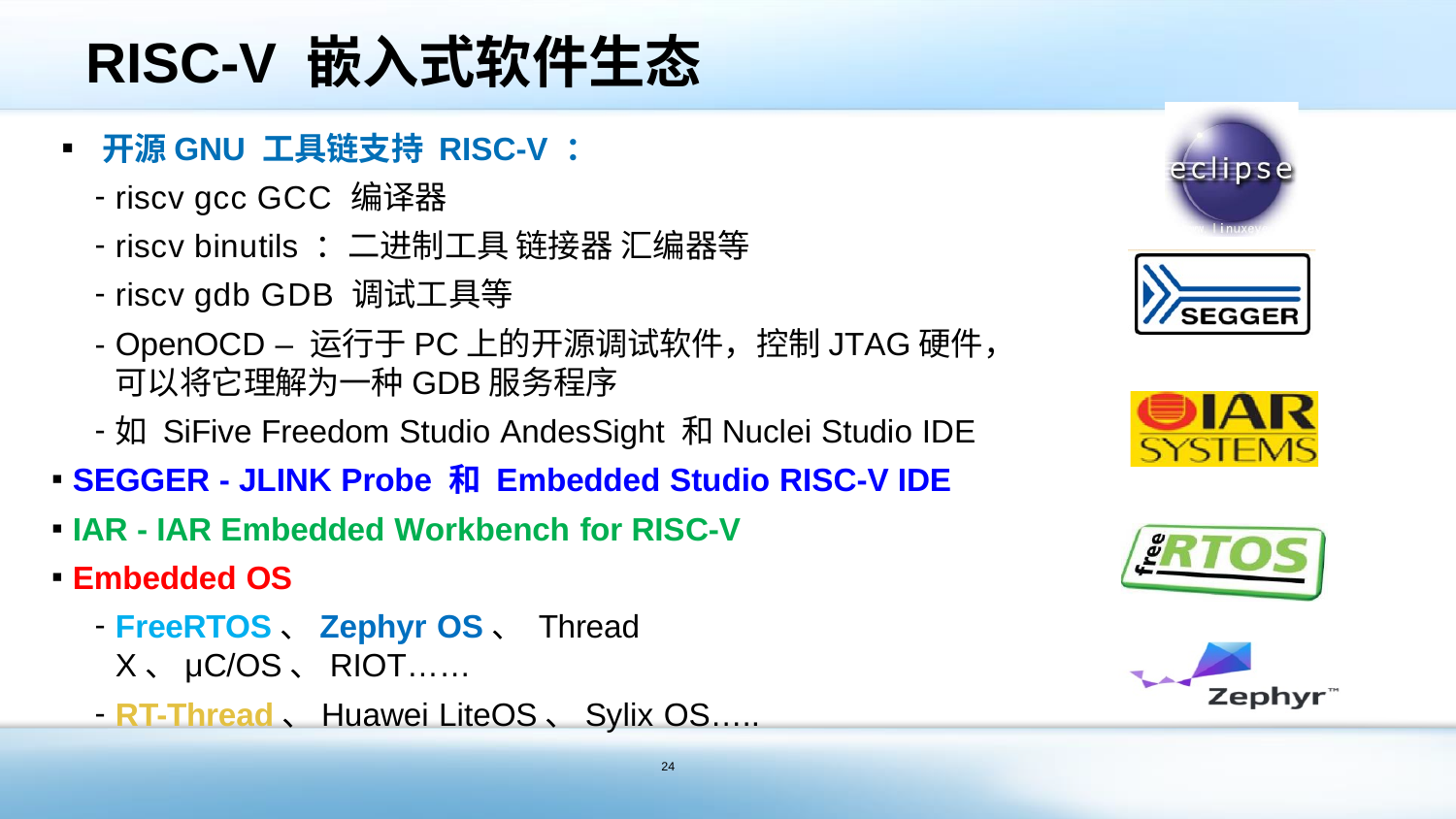

# RISC-V 嵌入式软件生态

▪ 开源GNU 工具链支持 RISC-V ：
riscv gcc GCC 编译器
riscv binutils ：二进制工具 链接器 汇编器等
riscv gdb GDB 调试工具等
- OpenOCD – 运行于PC上的开源调试软件，控制JTAG硬件，
可以将它理解为一种GDB服务程序
如 SiFive Freedom Studio AndesSight 和Nuclei Studio IDE
SEGGER - JLINK Probe 和 Embedded Studio RISC-V IDE
IAR - IAR Embedded Workbench for RISC-V
Embedded OS
FreeRTOS、Zephyr OS、 Thread X、μC/OS、RIOT……
RT-Thread、Huawei LiteOS、Sylix OS…..

24